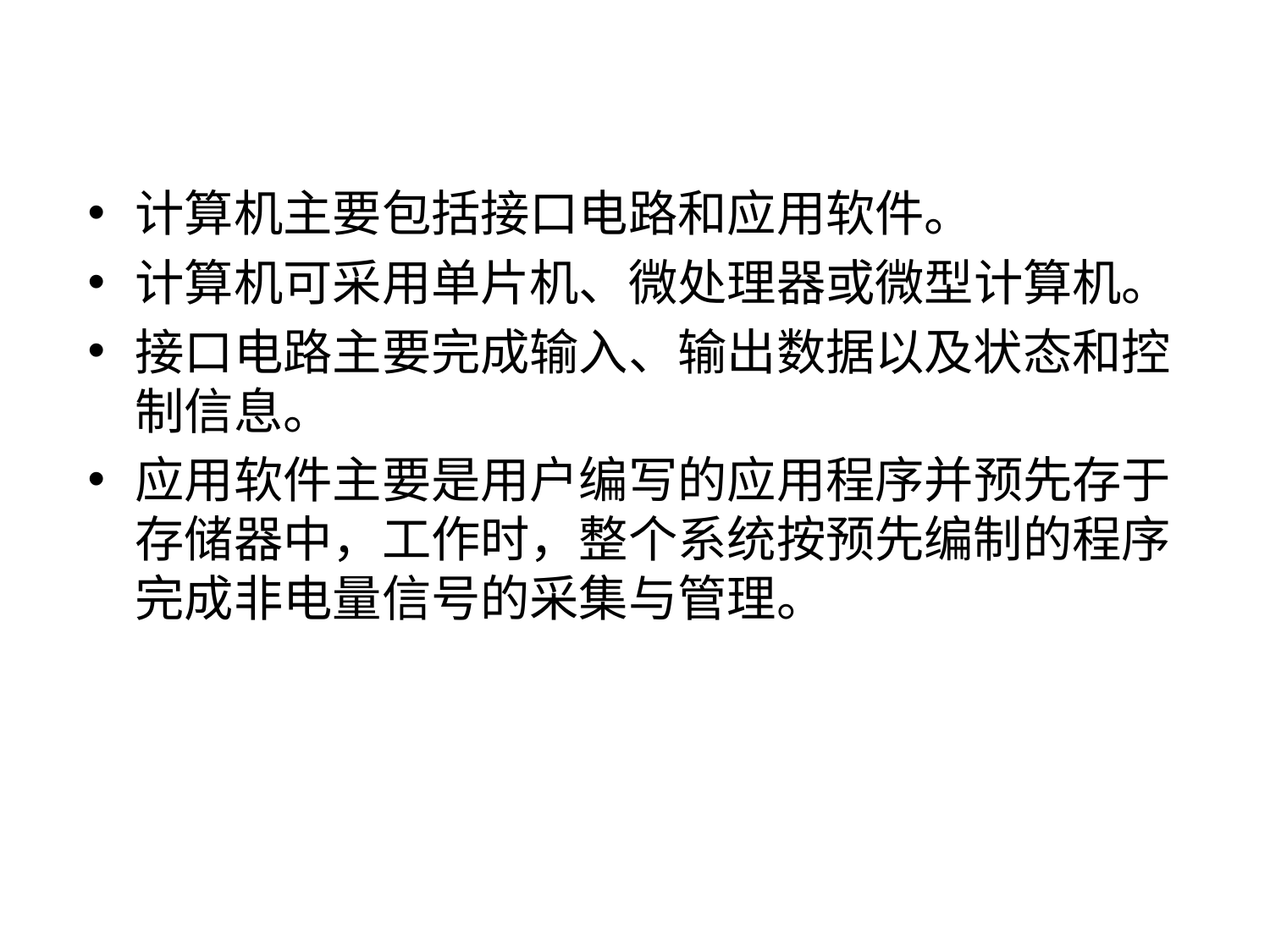

计算机主要包括接口电路和应用软件。
计算机可采用单片机、微处理器或微型计算机。
接口电路主要完成输入、输出数据以及状态和控制信息。
应用软件主要是用户编写的应用程序并预先存于存储器中，工作时，整个系统按预先编制的程序完成非电量信号的采集与管理。